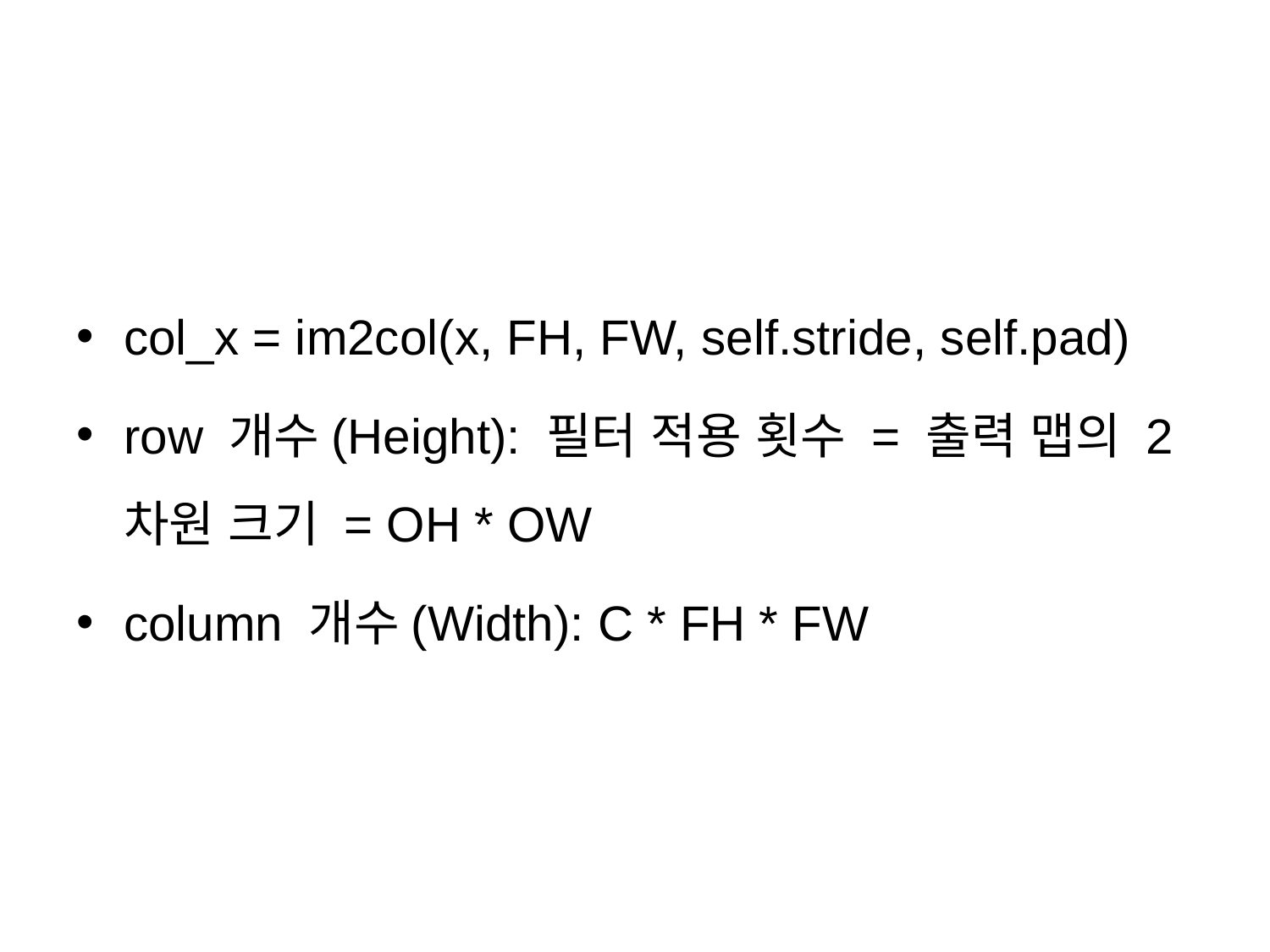

col_x = im2col(x, FH, FW, self.stride, self.pad)
row 개수(Height): 필터 적용 횟수 = 출력 맵의 2차원 크기 = OH * OW
column 개수(Width): C * FH * FW